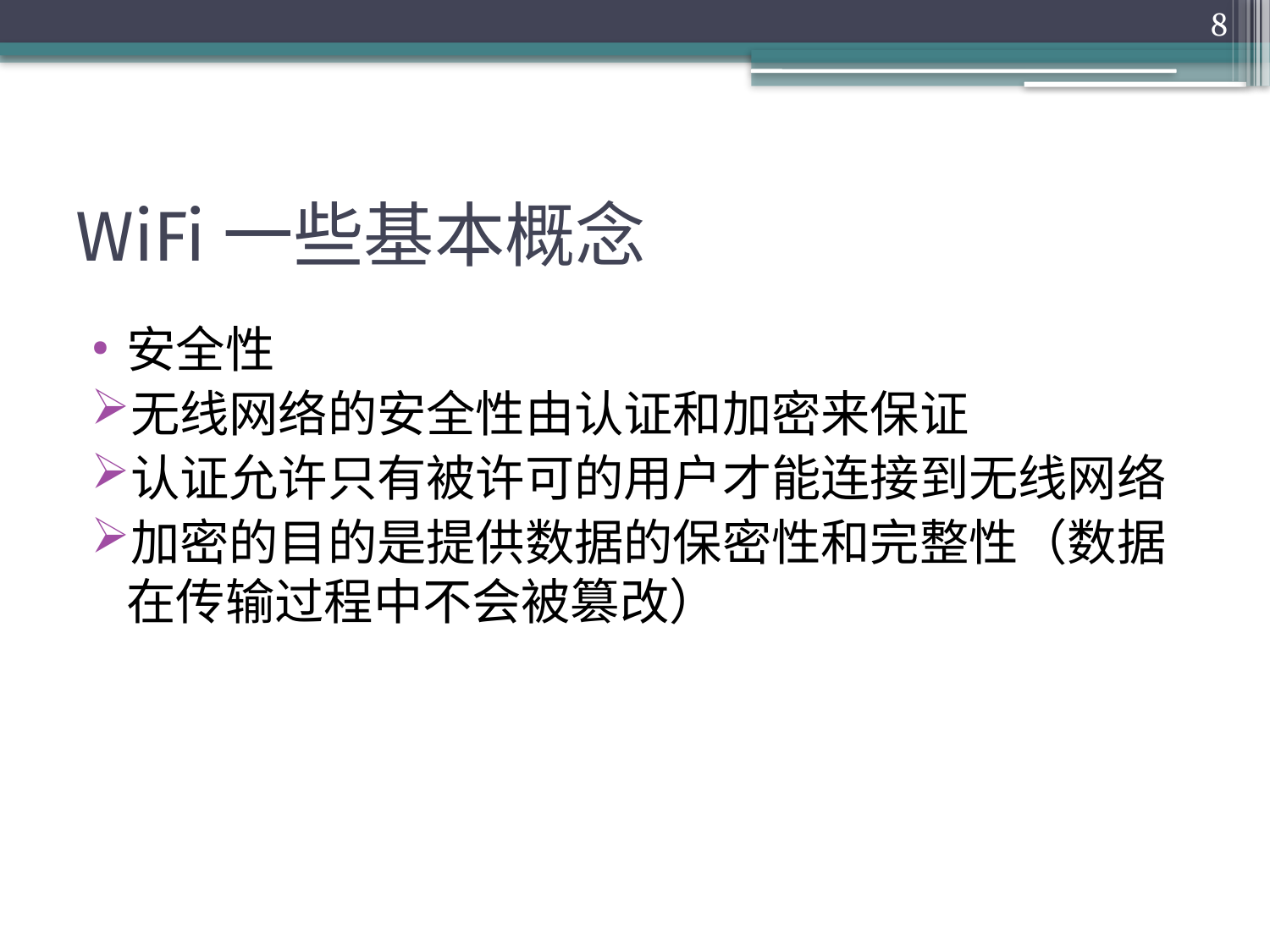

8
# WiFi一些基本概念
安全性
无线网络的安全性由认证和加密来保证
认证允许只有被许可的用户才能连接到无线网络
加密的目的是提供数据的保密性和完整性（数据在传输过程中不会被篡改）